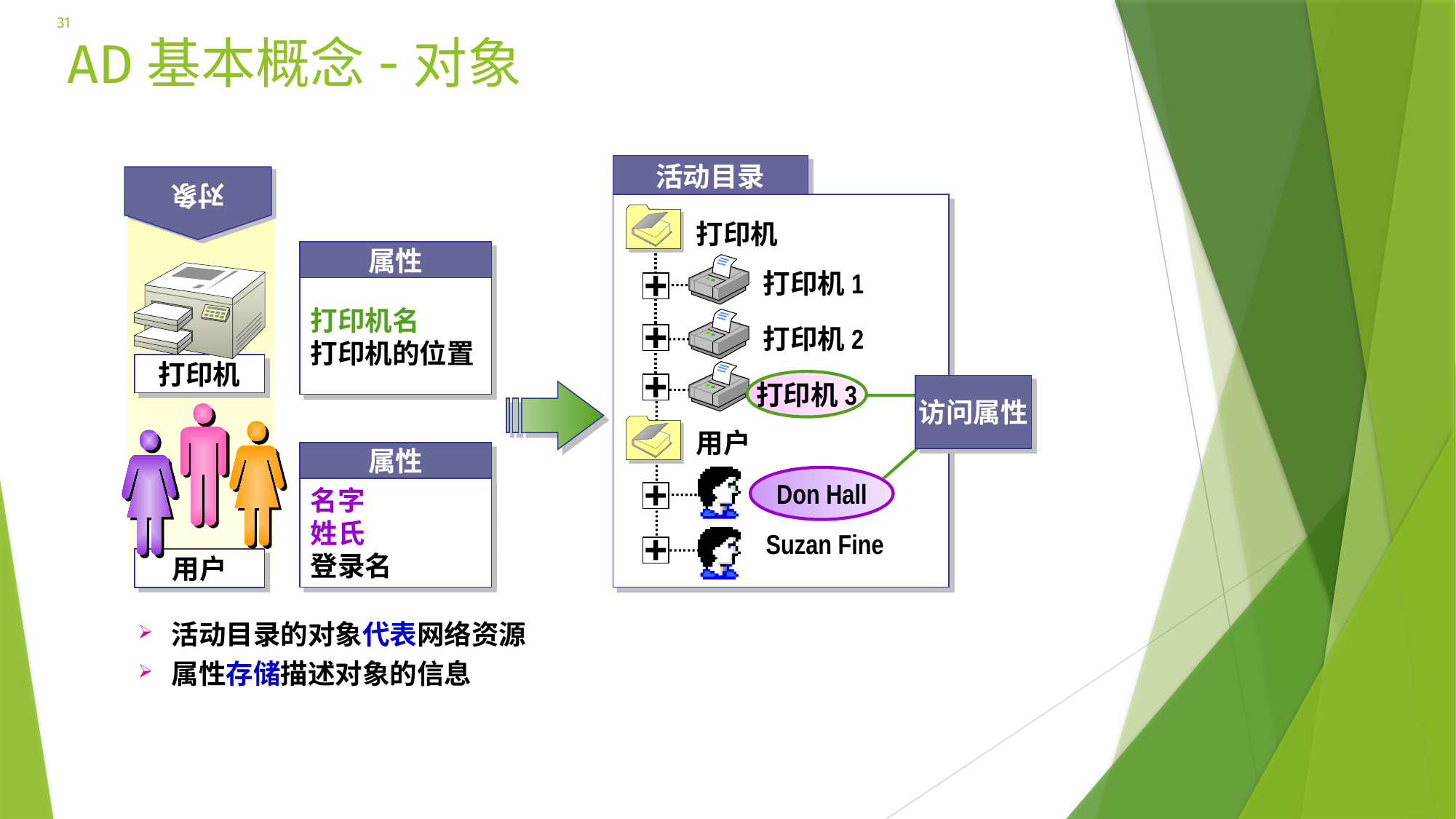

31
# AD基本概念-对象
对象
活动目录

打印机
属性
打印机名
打印机的位置

打印机1

打印机2

打印机

打印机3

访问属性

用户
属性
名字
姓氏
登录名

Don Hall

Suzan Fine

用户

活动目录的对象代表网络资源
属性存储描述对象的信息